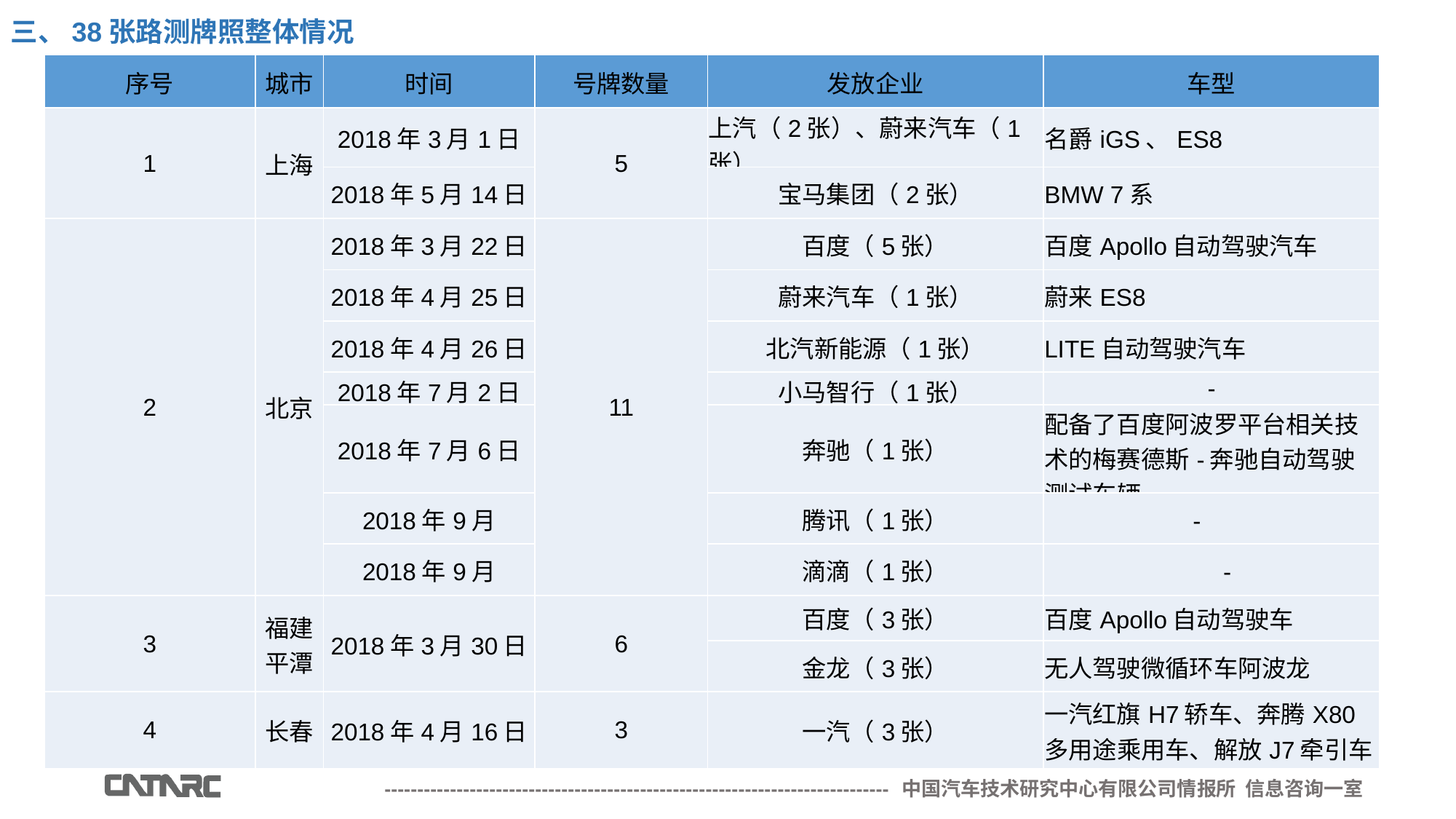

三、38张路测牌照整体情况
| 序号 | 城市 | 时间 | 号牌数量 | 发放企业 | 车型 |
| --- | --- | --- | --- | --- | --- |
| 1 | 上海 | 2018年3月1日 | 5 | 上汽（2张）、蔚来汽车（1张） | 名爵iGS、ES8 |
|  |  | 2018年5月14日 |  | 宝马集团（2张） | BMW 7系 |
| 2 | 北京 | 2018年3月22日 | 11 | 百度（5张） | 百度Apollo自动驾驶汽车 |
|  |  | 2018年4月25日 |  | 蔚来汽车（1张） | 蔚来ES8 |
|  |  | 2018年4月26日 |  | 北汽新能源（1张） | LITE自动驾驶汽车 |
|  |  | 2018年7月2日 |  | 小马智行（1张） | - |
|  |  | 2018年7月6日 |  | 奔驰（1张） | 配备了百度阿波罗平台相关技术的梅赛德斯-奔驰自动驾驶测试车辆 |
|  |  | 2018年9月 |  | 腾讯（1张） | - |
|  |  | 2018年9月 |  | 滴滴（1张） | - |
| 3 | 福建平潭 | 2018年3月30日 | 6 | 百度（3张） | 百度Apollo自动驾驶车 |
|  |  |  |  | 金龙（3张） | 无人驾驶微循环车阿波龙 |
| 4 | 长春 | 2018年4月16日 | 3 | 一汽（3张） | 一汽红旗H7轿车、奔腾X80多用途乘用车、解放J7牵引车 |